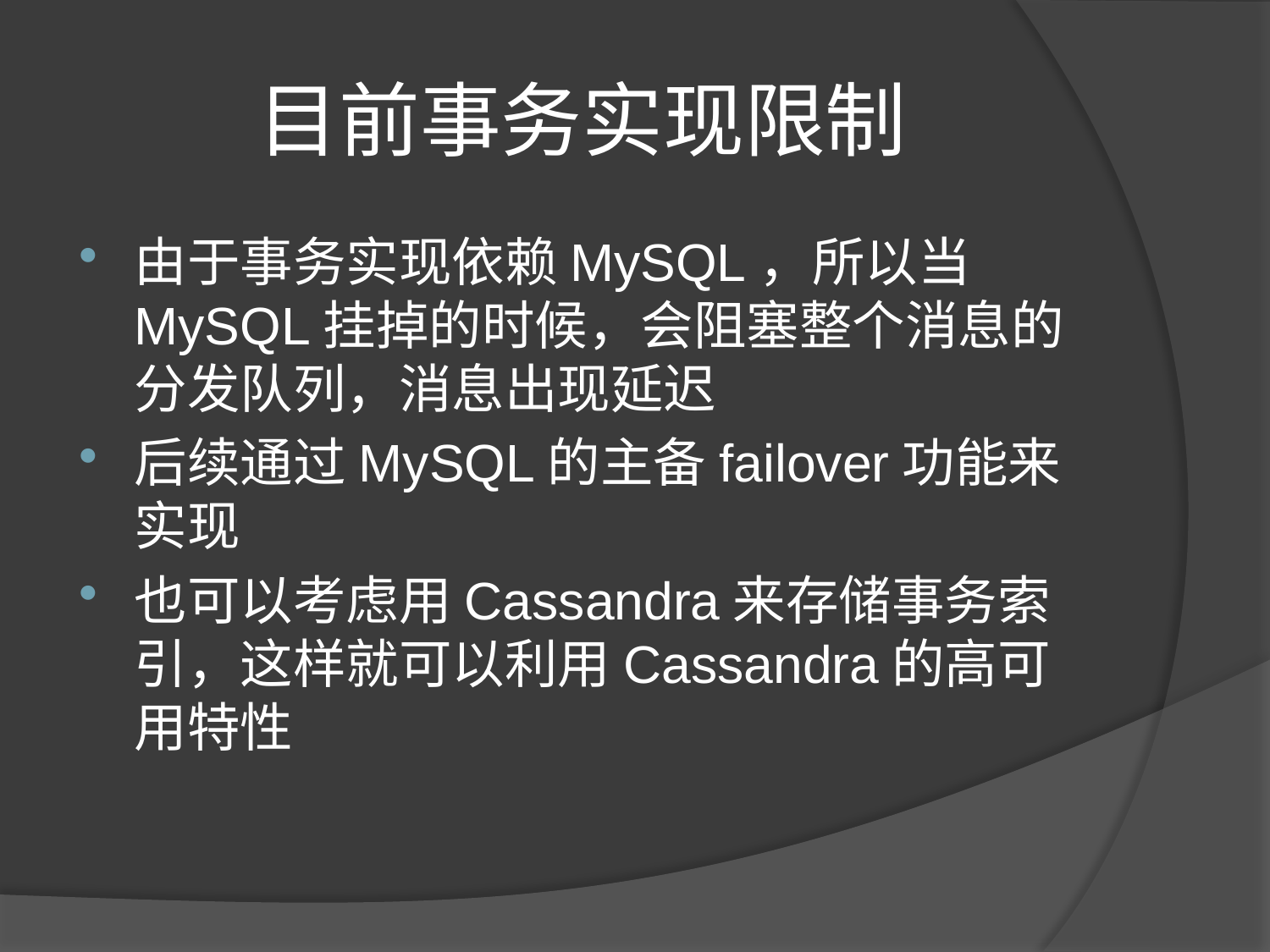

# 目前事务实现限制
由于事务实现依赖MySQL，所以当MySQL挂掉的时候，会阻塞整个消息的分发队列，消息出现延迟
后续通过MySQL的主备failover功能来实现
也可以考虑用Cassandra来存储事务索引，这样就可以利用Cassandra的高可用特性